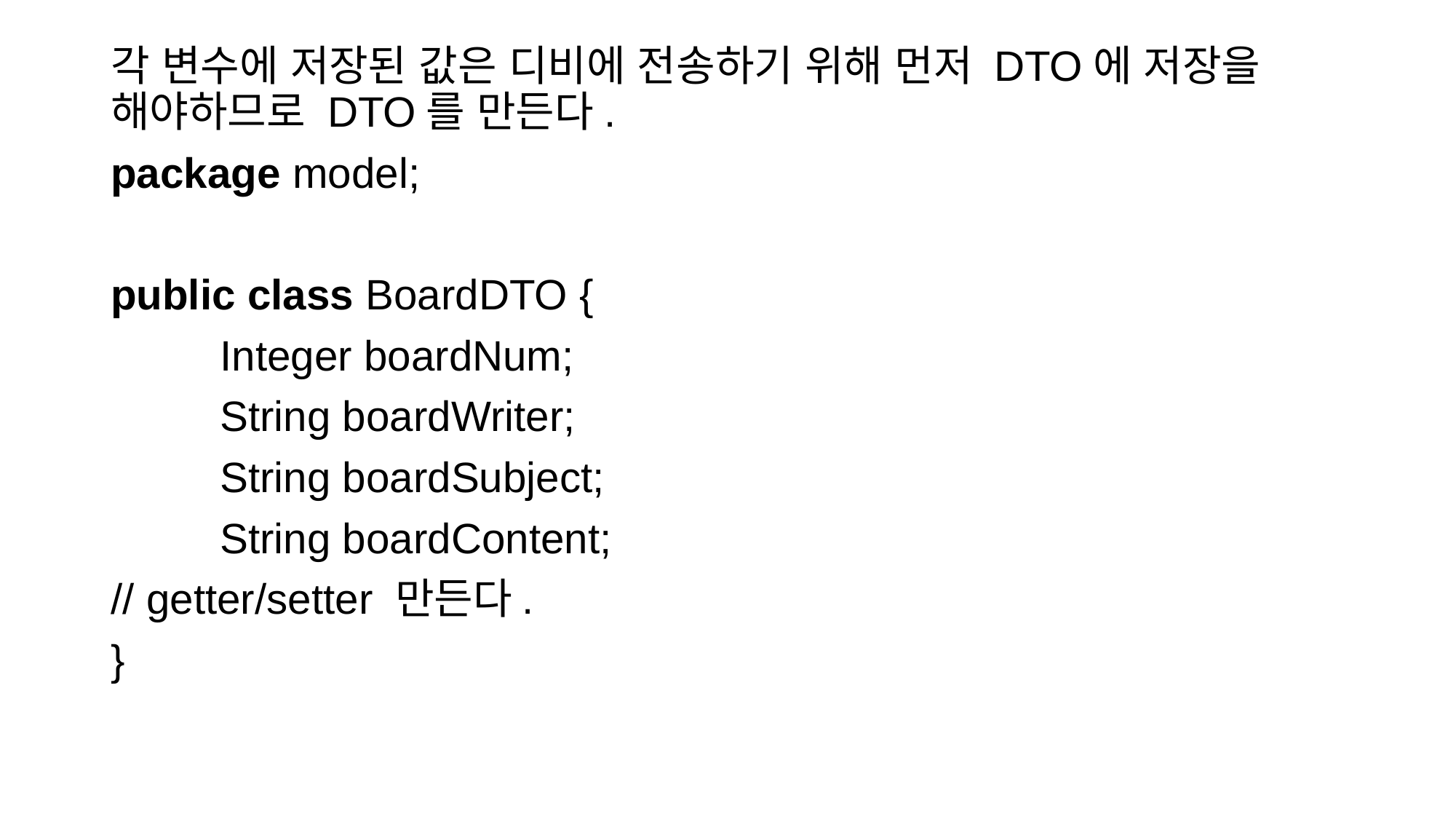

각 변수에 저장된 값은 디비에 전송하기 위해 먼저 DTO에 저장을 해야하므로 DTO를 만든다.
package model;

public class BoardDTO {
	Integer boardNum;
	String boardWriter;
	String boardSubject;
	String boardContent;
// getter/setter 만든다.
}